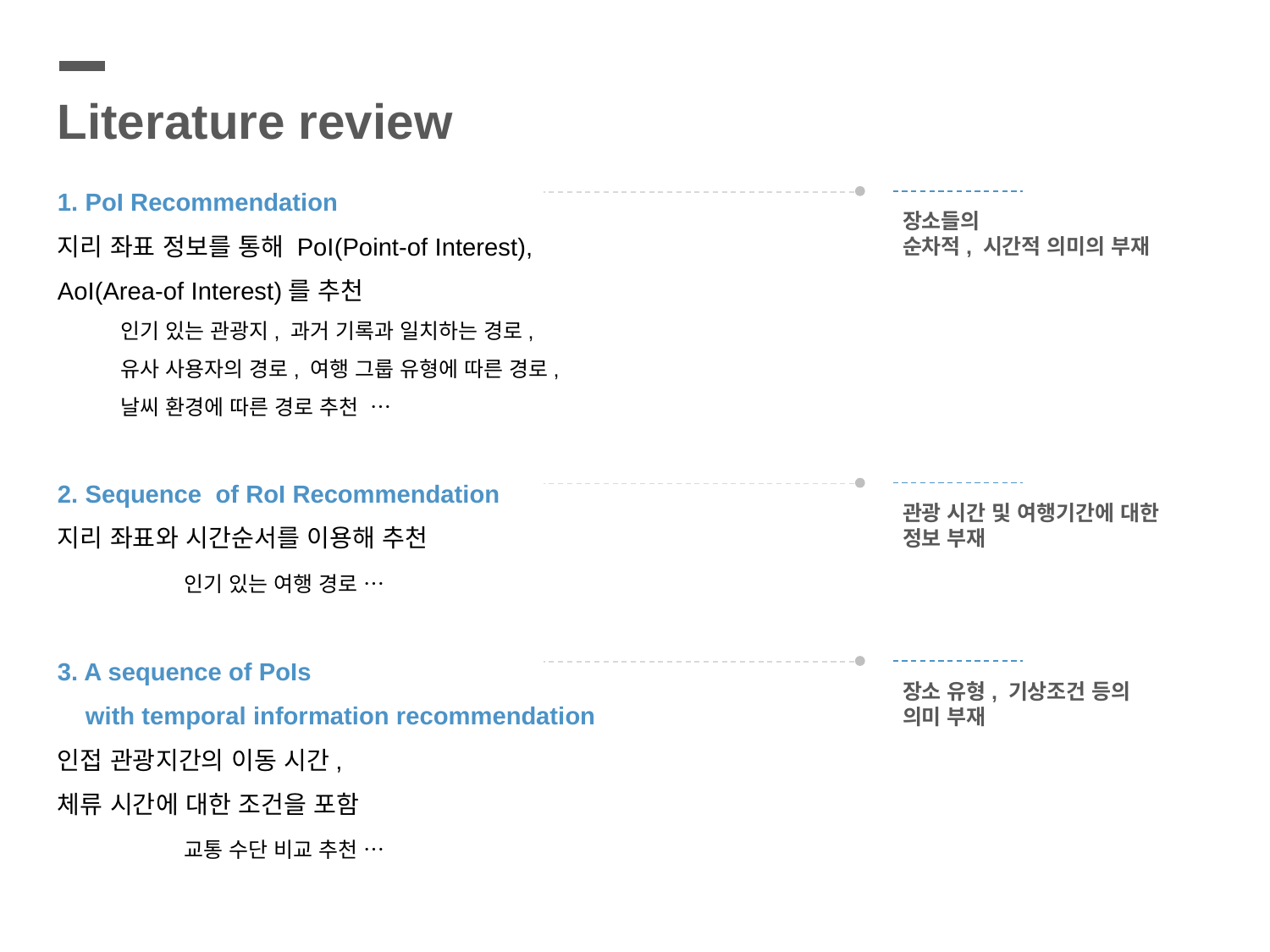

Literature review
1. PoI Recommendation
지리 좌표 정보를 통해 PoI(Point-of Interest),
AoI(Area-of Interest)를 추천
인기 있는 관광지, 과거 기록과 일치하는 경로,
유사 사용자의 경로, 여행 그룹 유형에 따른 경로,
날씨 환경에 따른 경로 추천  …

2. Sequence  of RoI Recommendation
지리 좌표와 시간순서를 이용해 추천
	인기 있는 여행 경로 …

3. A sequence of PoIs
    with temporal information recommendation
인접 관광지간의 이동 시간,
체류 시간에 대한 조건을 포함
	교통 수단 비교 추천 …

장소들의
순차적, 시간적 의미의 부재

관광 시간 및 여행기간에 대한
정보 부재

장소 유형, 기상조건 등의
의미 부재